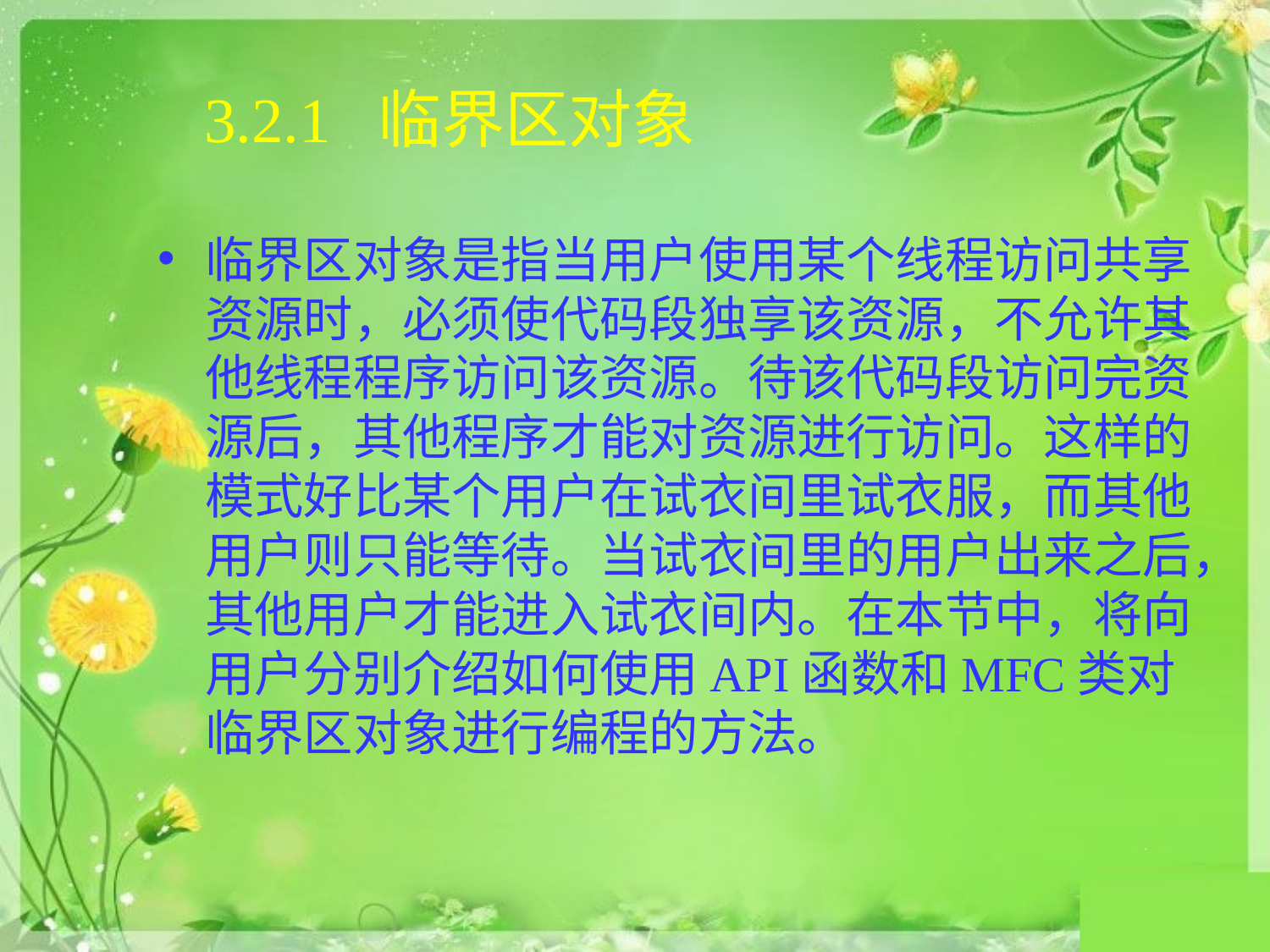

# 3.2.1  临界区对象
临界区对象是指当用户使用某个线程访问共享资源时，必须使代码段独享该资源，不允许其他线程程序访问该资源。待该代码段访问完资源后，其他程序才能对资源进行访问。这样的模式好比某个用户在试衣间里试衣服，而其他用户则只能等待。当试衣间里的用户出来之后，其他用户才能进入试衣间内。在本节中，将向用户分别介绍如何使用API函数和MFC类对临界区对象进行编程的方法。